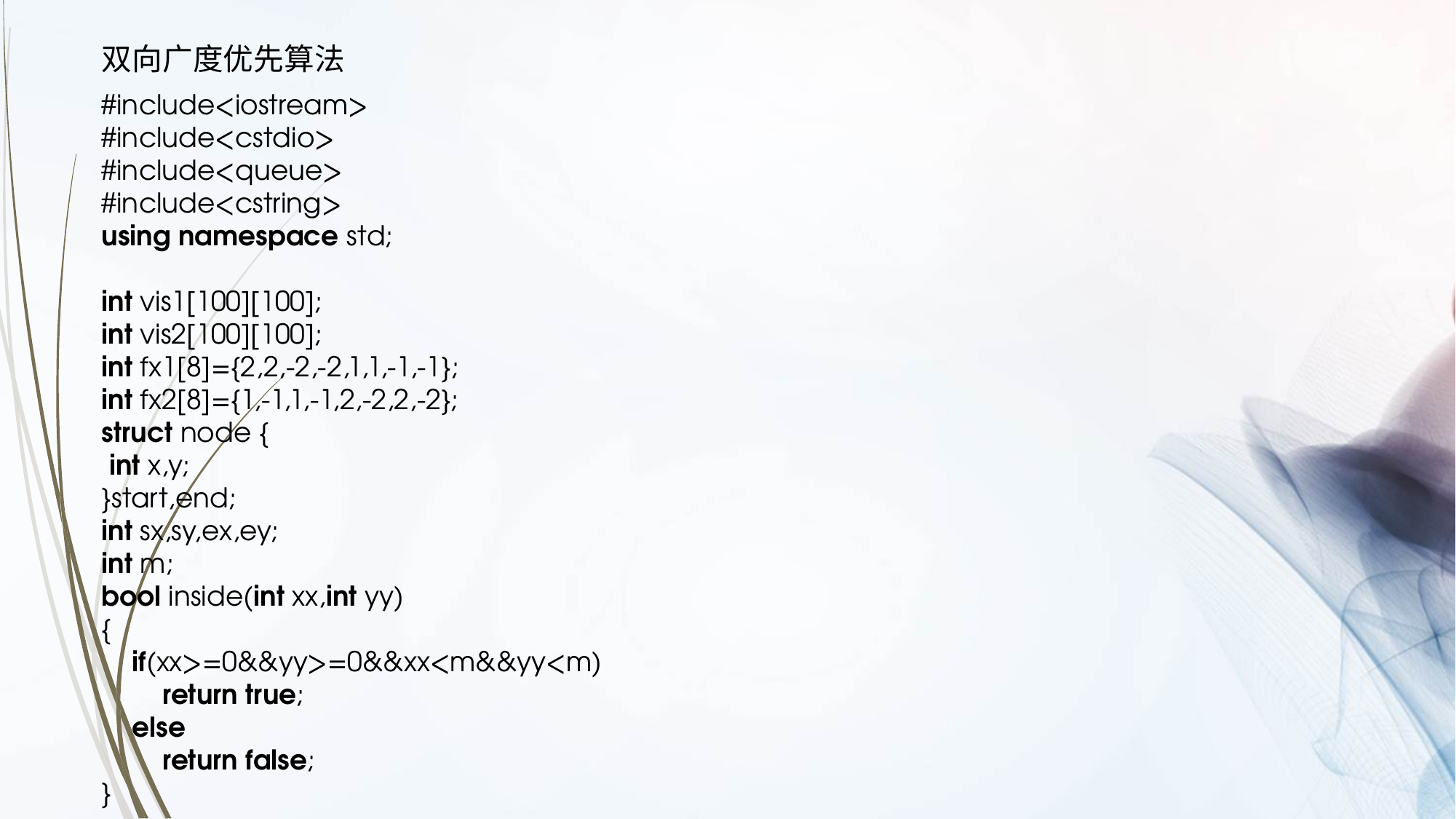

双向广度优先算法
#include<iostream>
#include<cstdio>
#include<queue>
#include<cstring>
using namespace std;

int vis1[100][100];
int vis2[100][100];
int fx1[8]={2,2,-2,-2,1,1,-1,-1};
int fx2[8]={1,-1,1,-1,2,-2,2,-2};
struct node {
 int x,y;
}start,end;
int sx,sy,ex,ey;
int m;
bool inside(int xx,int yy)
{
    if(xx>=0&&yy>=0&&xx<m&&yy<m)
        return true;
    else
        return false;
}